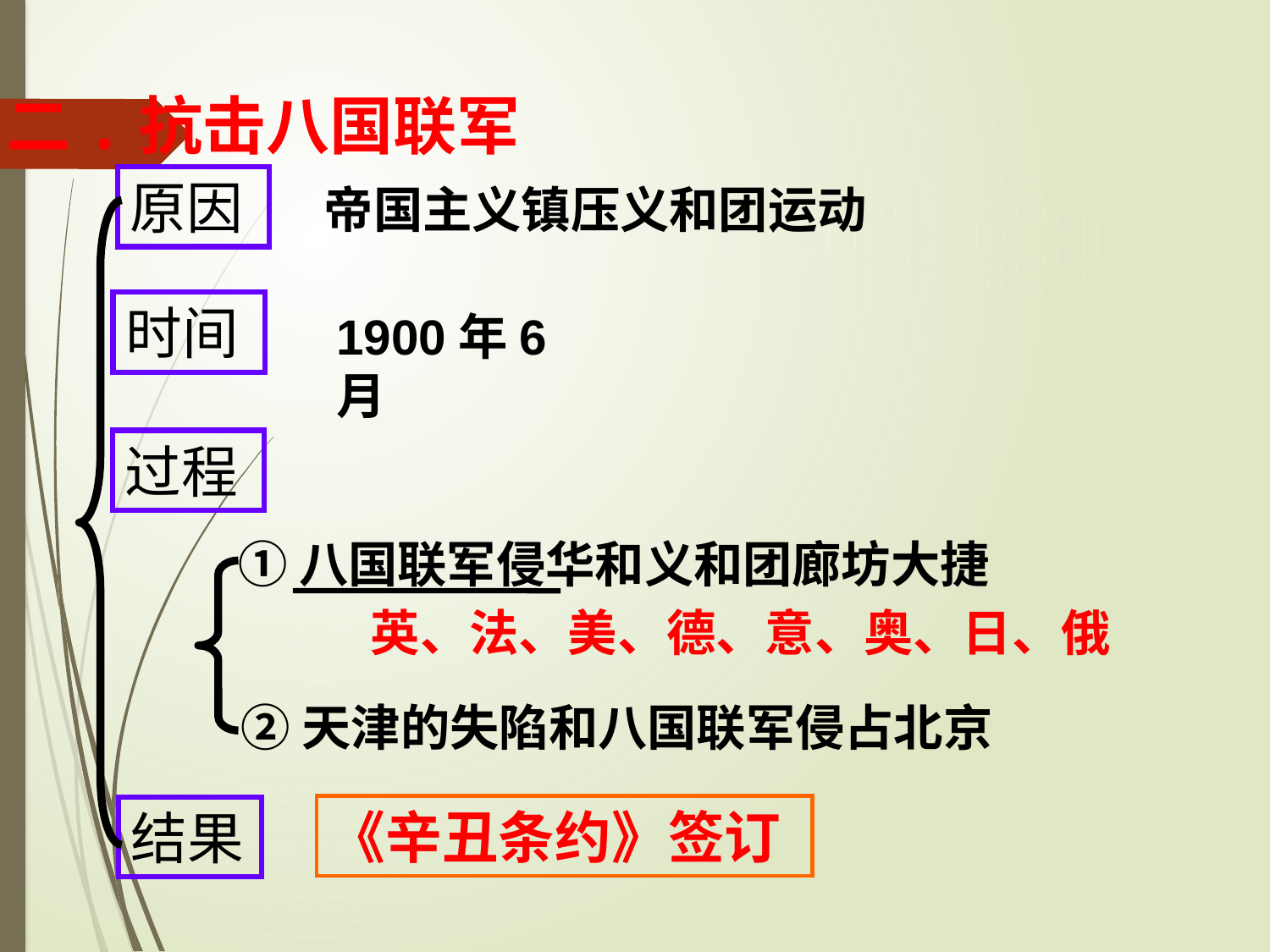

二.抗击八国联军
原因
帝国主义镇压义和团运动

时间
1900年6月
过程
①八国联军侵华和义和团廊坊大捷

英、法、美、德、意、奥、日、俄

 ②天津的失陷和八国联军侵占北京
《辛丑条约》签订
结果